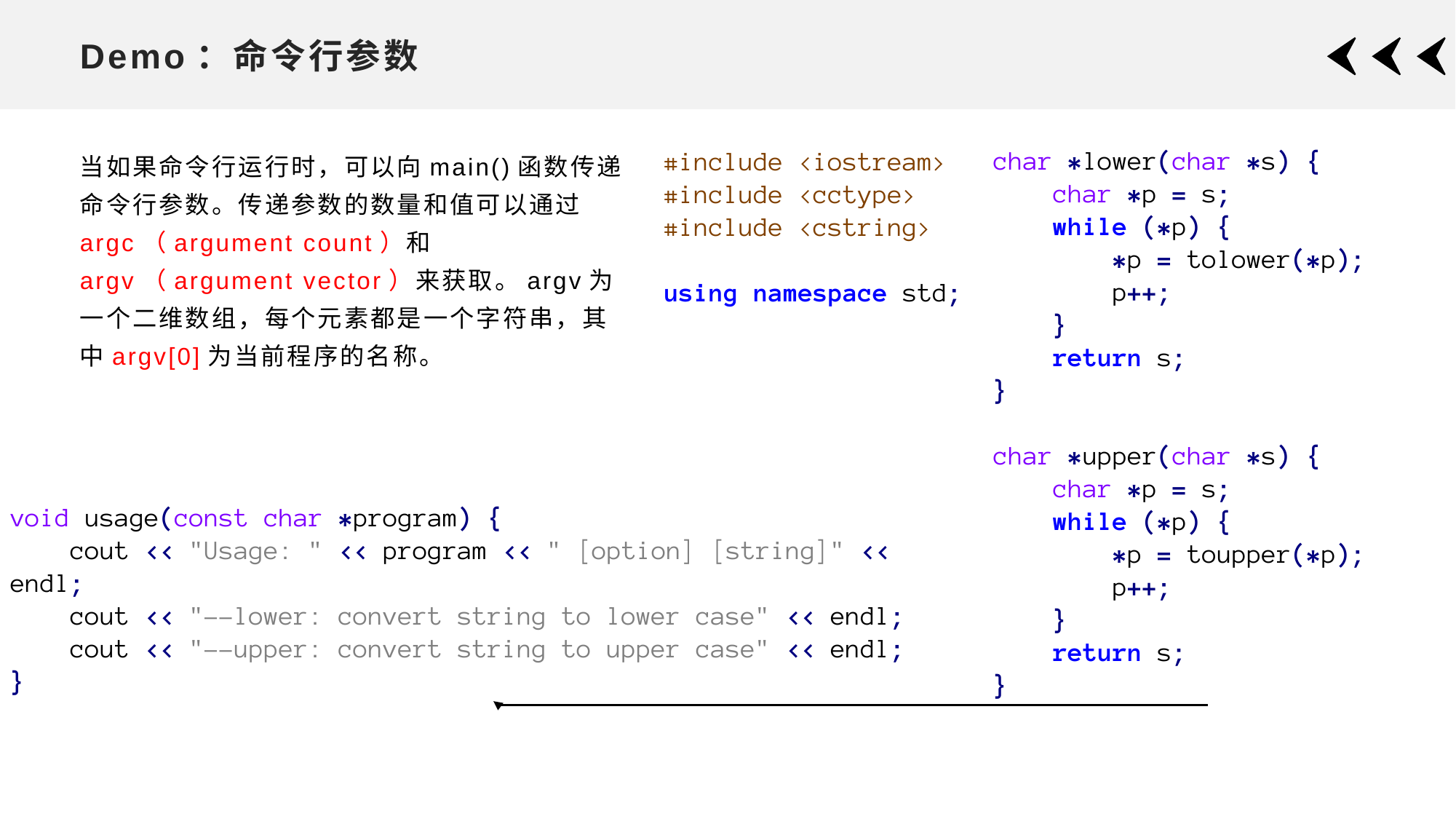

# Demo：命令行参数
当如果命令行运行时，可以向main()函数传递命令行参数。传递参数的数量和值可以通过argc（argument count）和argv（argument vector）来获取。argv为一个二维数组，每个元素都是一个字符串，其中argv[0]为当前程序的名称。
char *lower(char *s) {
    char *p = s;
    while (*p) {
        *p = tolower(*p);
        p++;
    }
    return s;
}

char *upper(char *s) {
    char *p = s;
    while (*p) {
        *p = toupper(*p);
        p++;
    }
    return s;
}
#include <iostream>
#include <cctype>
#include <cstring>

using namespace std;
void usage(const char *program) {
    cout << "Usage: " << program << " [option] [string]" << endl;
    cout << "--lower: convert string to lower case" << endl;
    cout << "--upper: convert string to upper case" << endl;
}